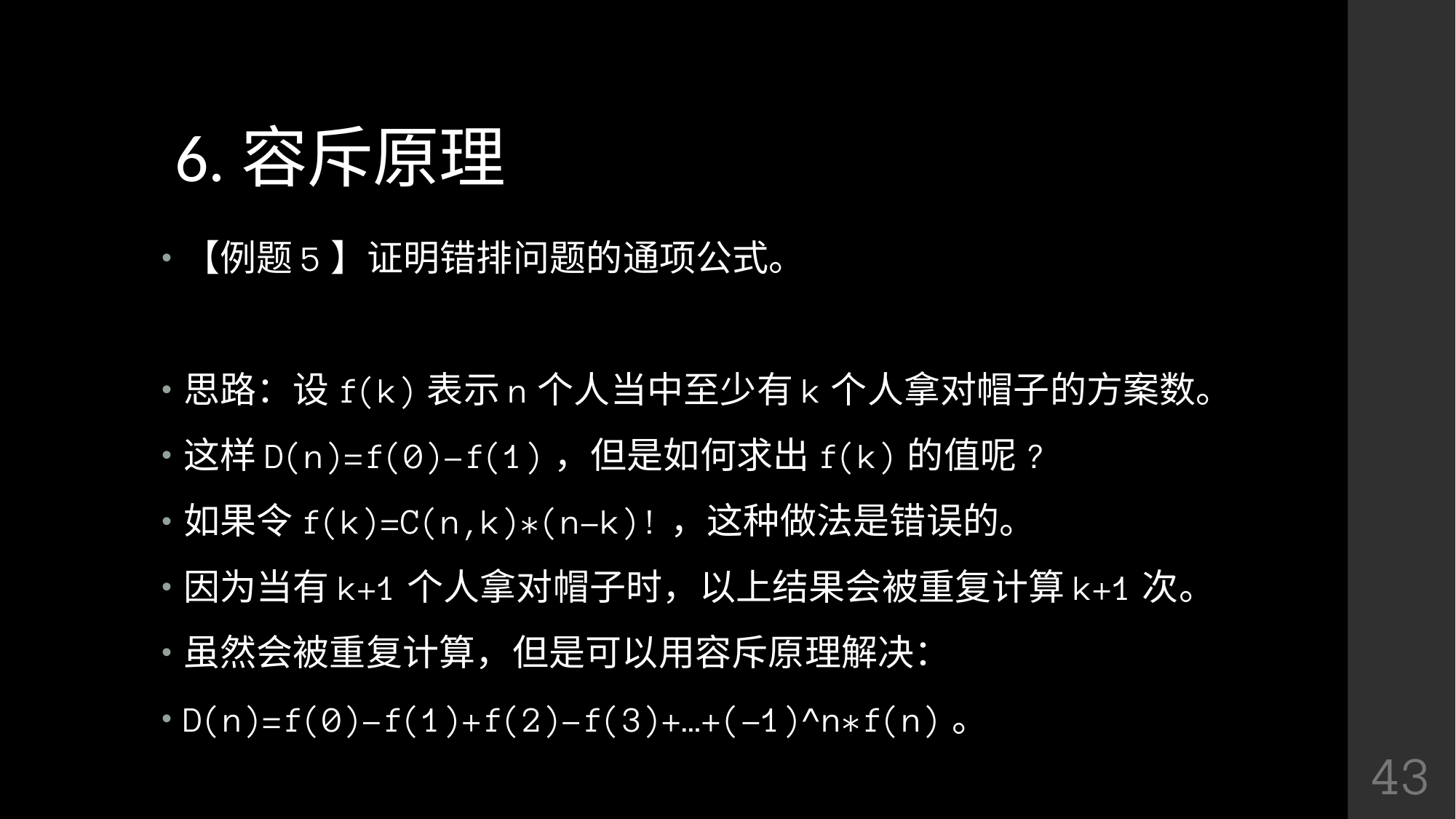

# 6.容斥原理
【例题5】证明错排问题的通项公式。

思路：设f(k)表示n个人当中至少有k个人拿对帽子的方案数。
这样D(n)=f(0)-f(1)，但是如何求出f(k)的值呢?
如果令f(k)=C(n,k)*(n-k)!，这种做法是错误的。
因为当有k+1个人拿对帽子时，以上结果会被重复计算k+1次。
虽然会被重复计算，但是可以用容斥原理解决：
D(n)=f(0)-f(1)+f(2)-f(3)+…+(-1)^n*f(n)。
43